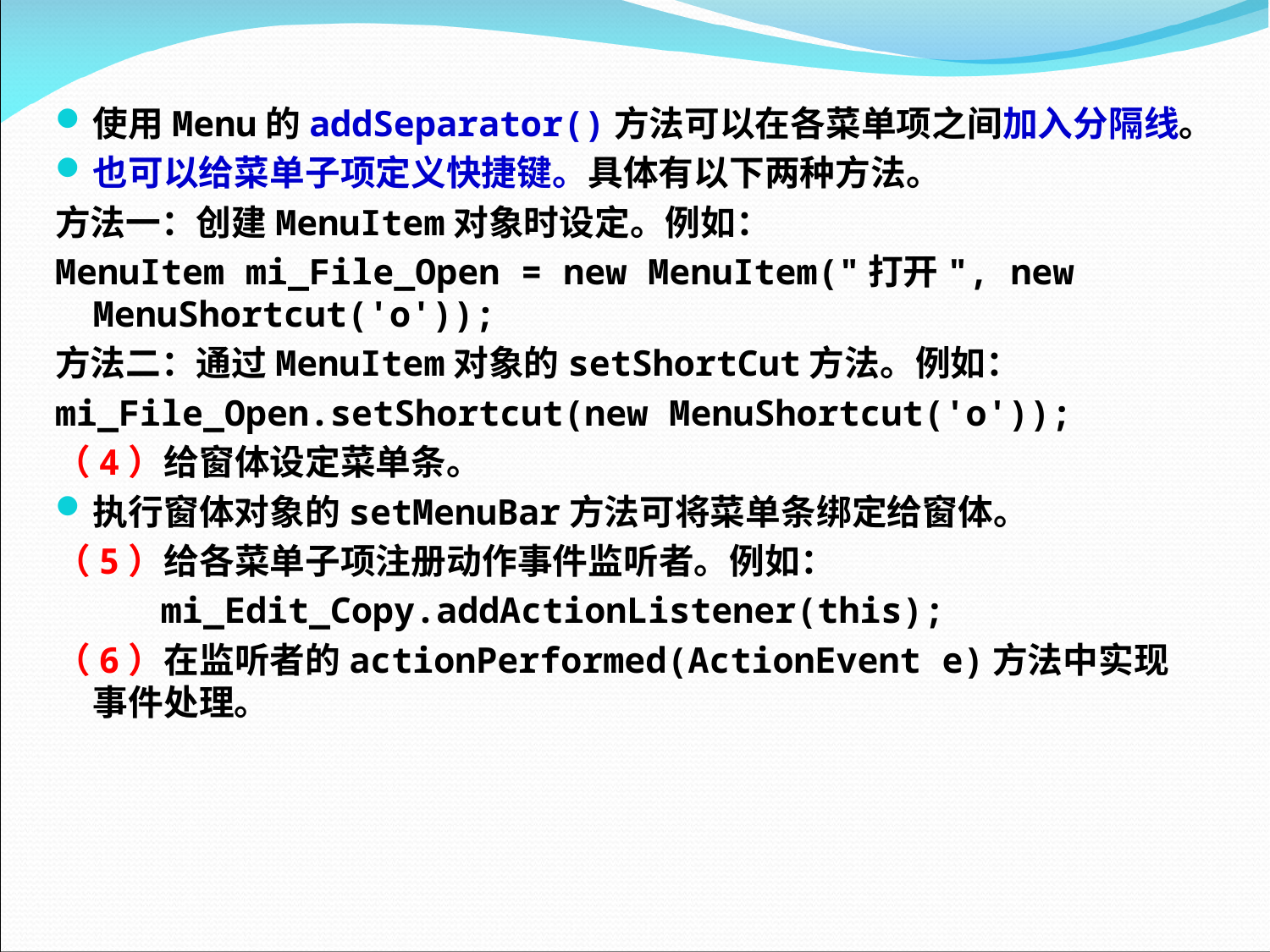

使用Menu的addSeparator()方法可以在各菜单项之间加入分隔线。
也可以给菜单子项定义快捷键。具体有以下两种方法。
方法一：创建MenuItem对象时设定。例如：
MenuItem mi_File_Open = new MenuItem("打开", new MenuShortcut('o'));
方法二：通过MenuItem对象的setShortCut方法。例如：
mi_File_Open.setShortcut(new MenuShortcut('o'));
（4）给窗体设定菜单条。
执行窗体对象的setMenuBar方法可将菜单条绑定给窗体。
（5）给各菜单子项注册动作事件监听者。例如：
     mi_Edit_Copy.addActionListener(this);
（6）在监听者的actionPerformed(ActionEvent e)方法中实现事件处理。